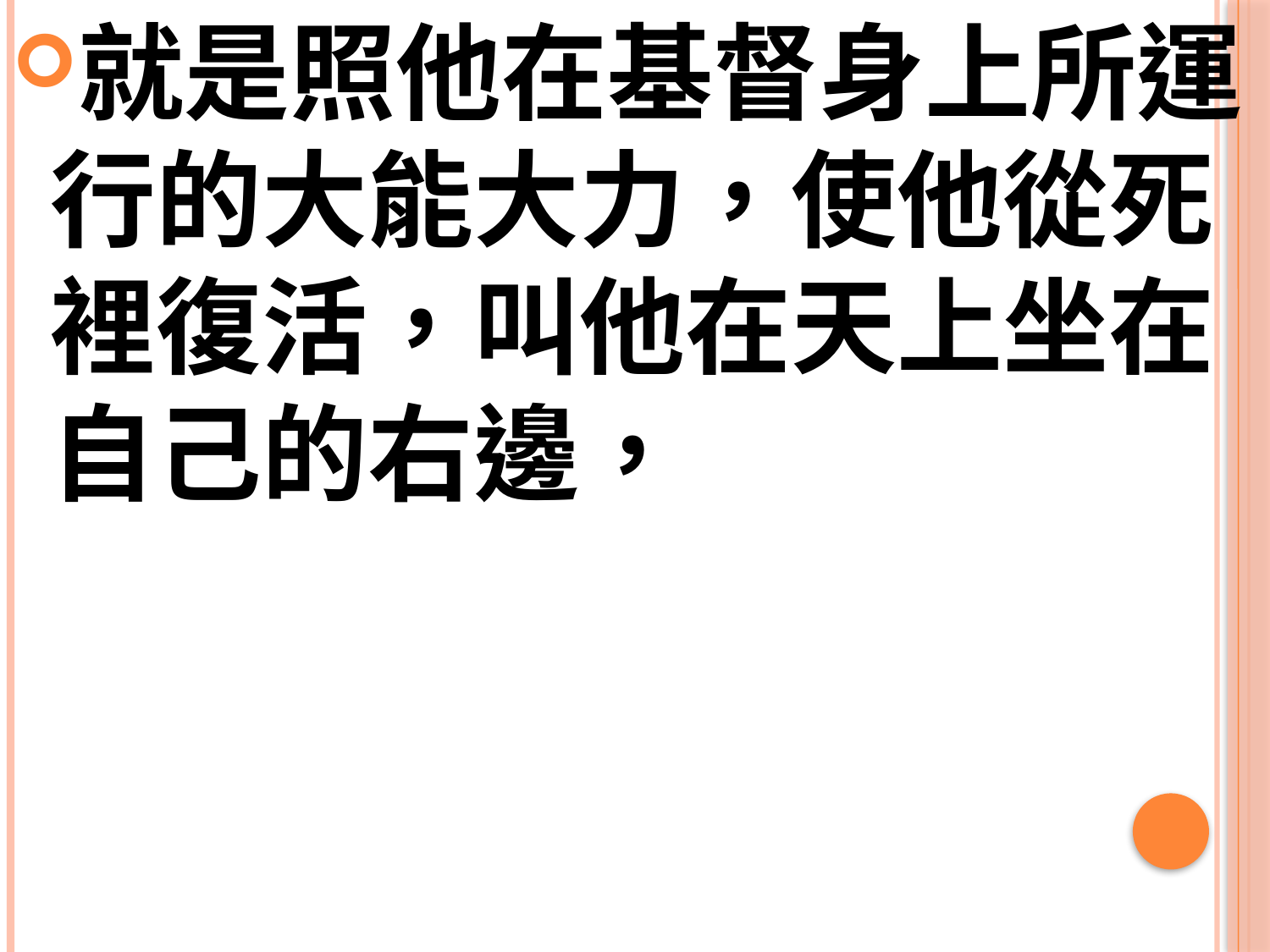

就是照他在基督身上所運行的大能大力，使他從死裡復活，叫他在天上坐在自己的右邊，